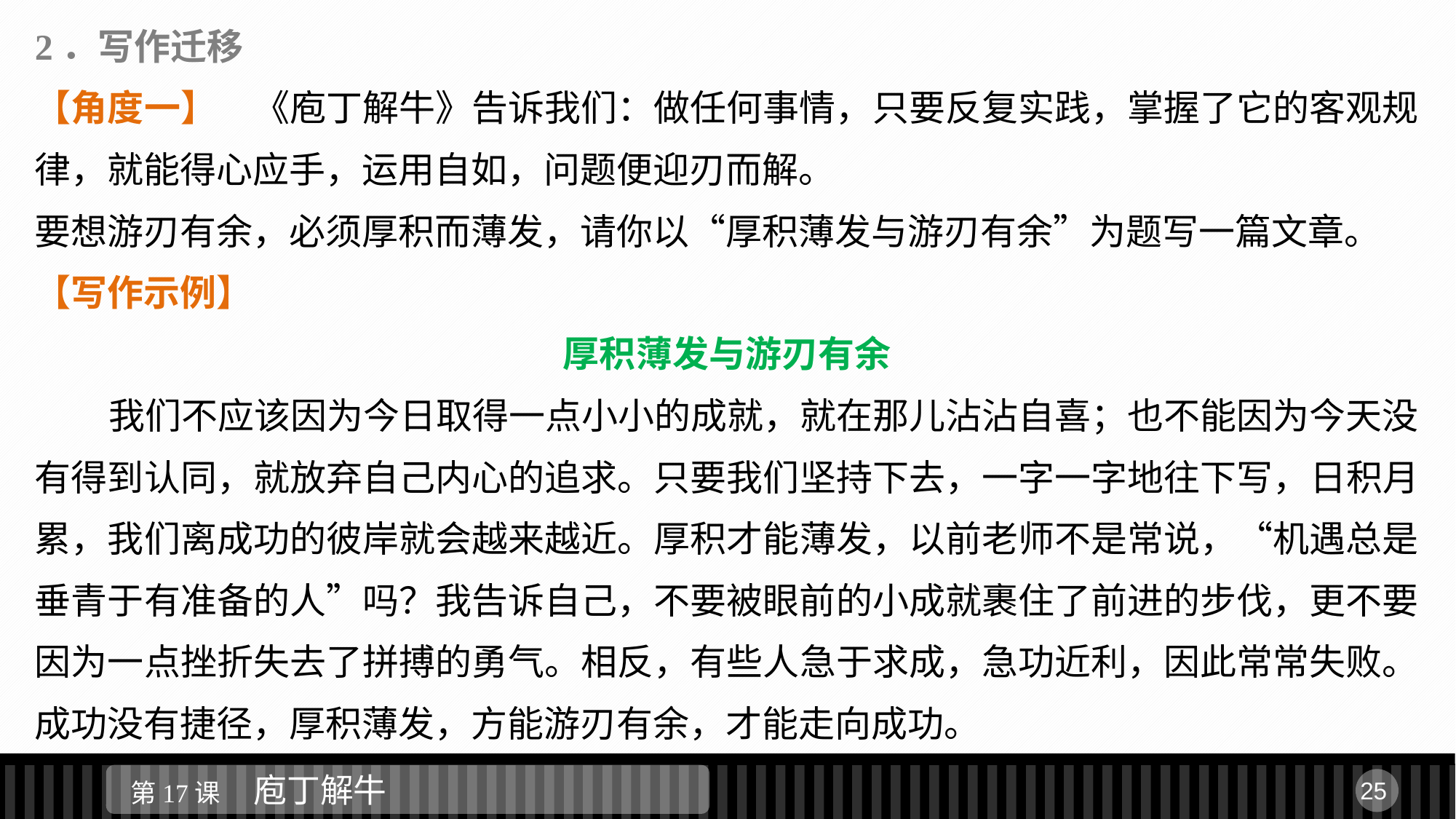

2．写作迁移
【角度一】　《庖丁解牛》告诉我们：做任何事情，只要反复实践，掌握了它的客观规律，就能得心应手，运用自如，问题便迎刃而解。
要想游刃有余，必须厚积而薄发，请你以“厚积薄发与游刃有余”为题写一篇文章。
【写作示例】
厚积薄发与游刃有余
        我们不应该因为今日取得一点小小的成就，就在那儿沾沾自喜；也不能因为今天没有得到认同，就放弃自己内心的追求。只要我们坚持下去，一字一字地往下写，日积月累，我们离成功的彼岸就会越来越近。厚积才能薄发，以前老师不是常说，“机遇总是垂青于有准备的人”吗？我告诉自己，不要被眼前的小成就裹住了前进的步伐，更不要因为一点挫折失去了拼搏的勇气。相反，有些人急于求成，急功近利，因此常常失败。成功没有捷径，厚积薄发，方能游刃有余，才能走向成功。